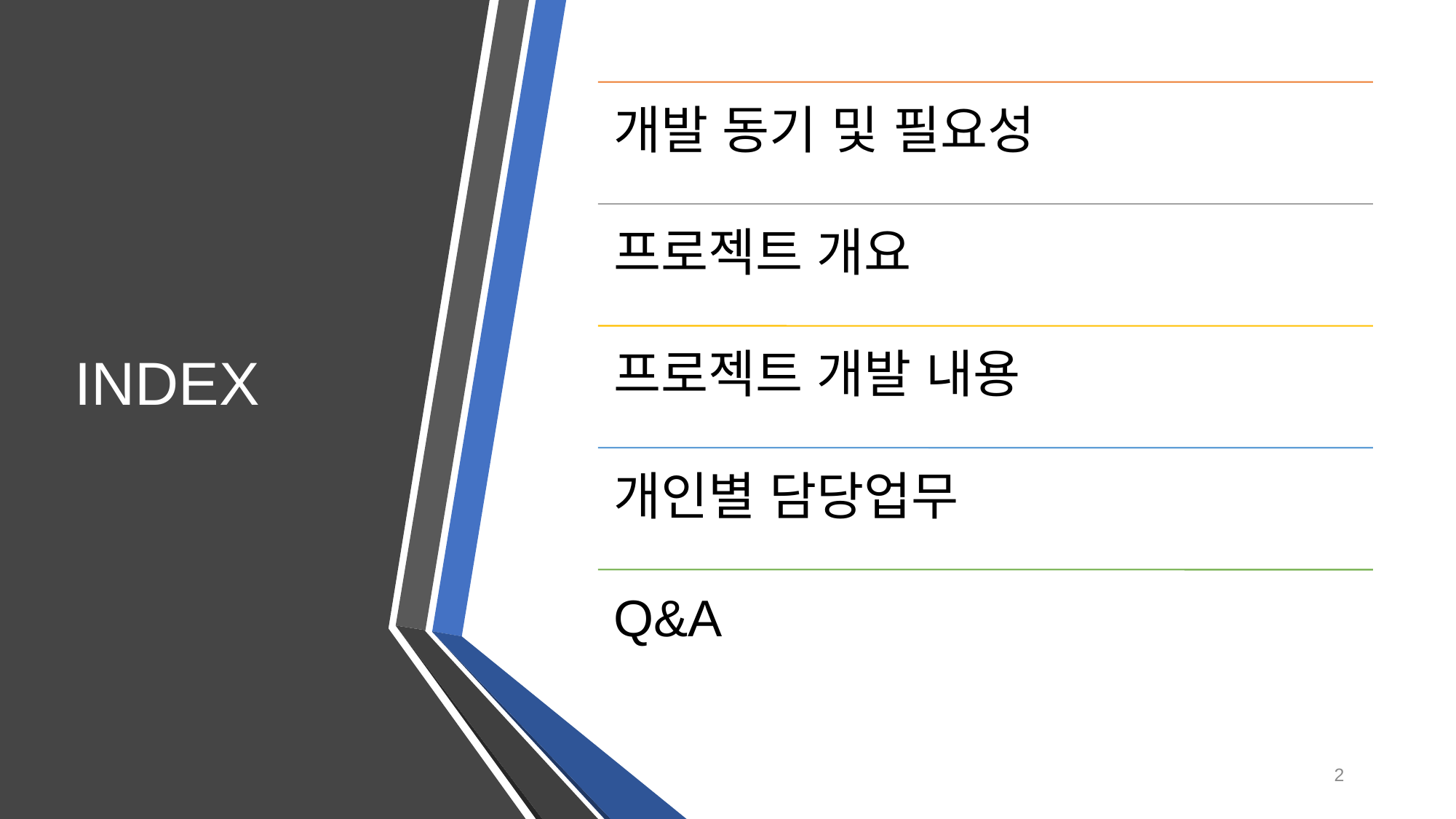

# INDEX
개발 동기 및 필요성
프로젝트 개요
프로젝트 개발 내용
개인별 담당업무
Q&A
2